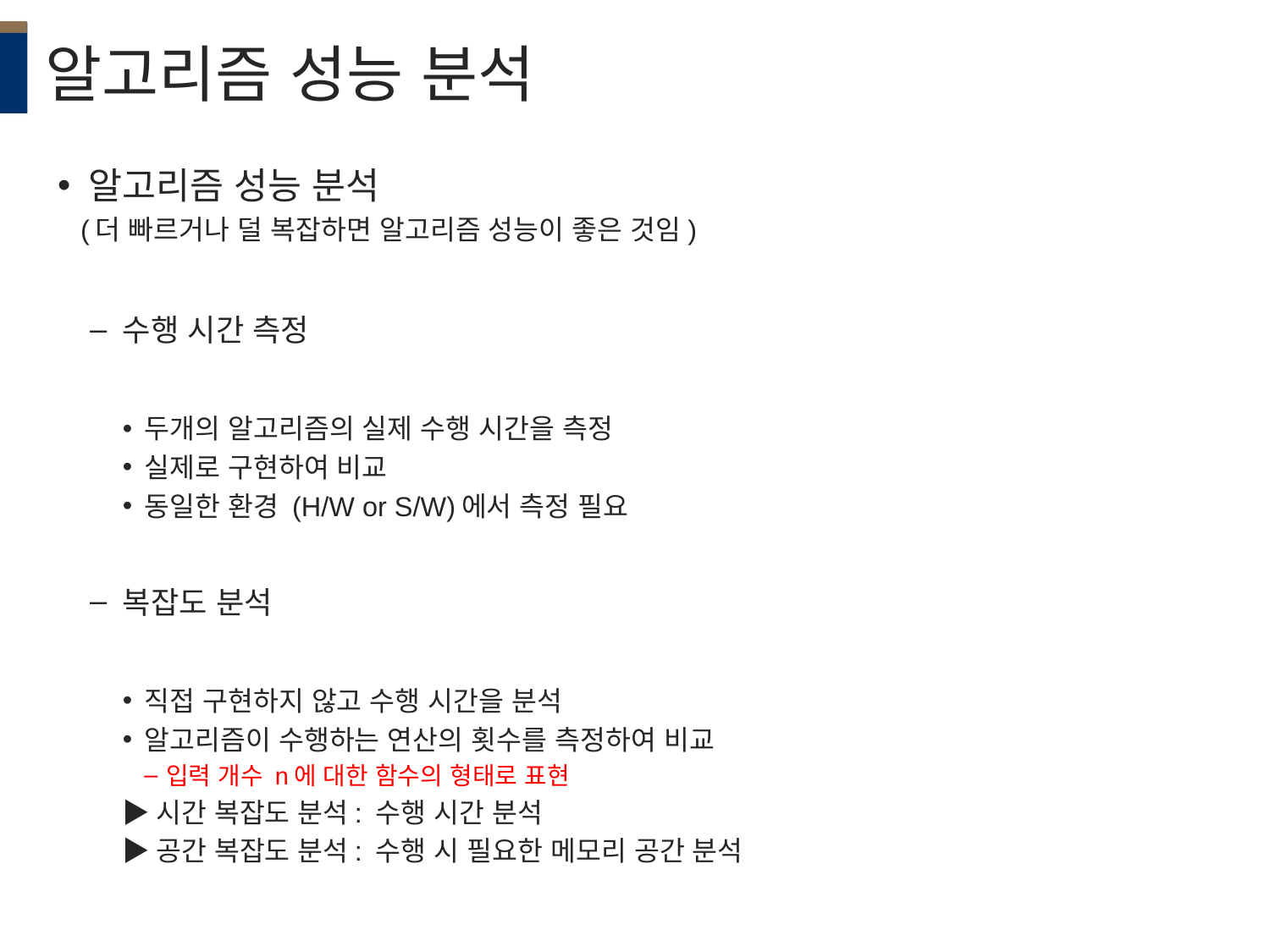

# 알고리즘 성능 분석
알고리즘 성능 분석
   (더 빠르거나 덜 복잡하면 알고리즘 성능이 좋은 것임)

수행 시간 측정

두개의 알고리즘의 실제 수행 시간을 측정
실제로 구현하여 비교
동일한 환경 (H/W or S/W)에서 측정 필요

복잡도 분석

직접 구현하지 않고 수행 시간을 분석
알고리즘이 수행하는 연산의 횟수를 측정하여 비교
입력 개수 n에 대한 함수의 형태로 표현
▶시간 복잡도 분석: 수행 시간 분석
▶공간 복잡도 분석: 수행 시 필요한 메모리 공간 분석